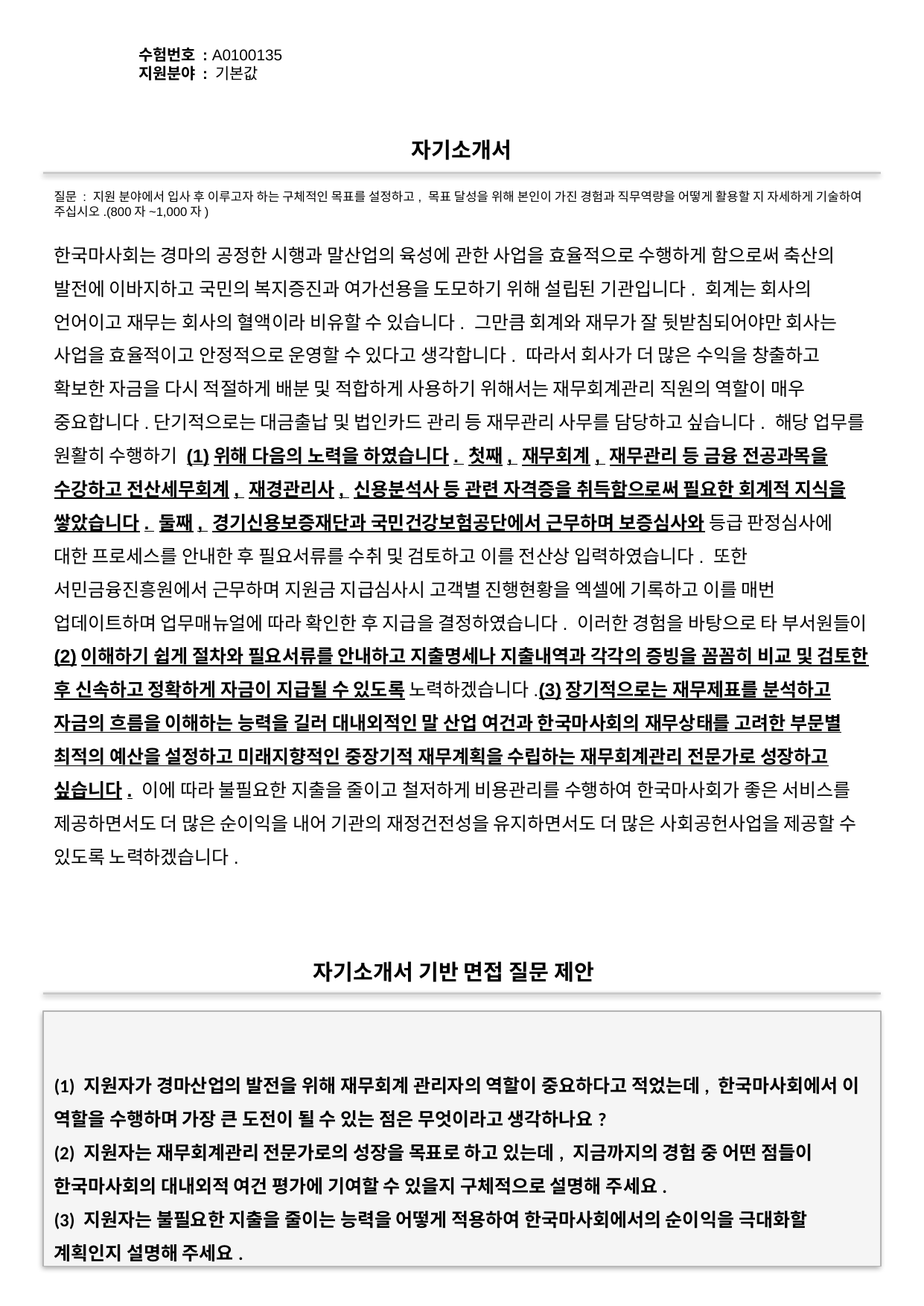

수험번호 : A0100135
지원분야 : 기본값
#

자기소개서

질문 : 지원 분야에서 입사 후 이루고자 하는 구체적인 목표를 설정하고, 목표 달성을 위해 본인이 가진 경험과 직무역량을 어떻게 활용할 지 자세하게 기술하여 주십시오.(800자~1,000자)

한국마사회는 경마의 공정한 시행과 말산업의 육성에 관한 사업을 효율적으로 수행하게 함으로써 축산의 발전에 이바지하고 국민의 복지증진과 여가선용을 도모하기 위해 설립된 기관입니다. 회계는 회사의 언어이고 재무는 회사의 혈액이라 비유할 수 있습니다. 그만큼 회계와 재무가 잘 뒷받침되어야만 회사는 사업을 효율적이고 안정적으로 운영할 수 있다고 생각합니다. 따라서 회사가 더 많은 수익을 창출하고 확보한 자금을 다시 적절하게 배분 및 적합하게 사용하기 위해서는 재무회계관리 직원의 역할이 매우 중요합니다.단기적으로는 대금출납 및 법인카드 관리 등 재무관리 사무를 담당하고 싶습니다. 해당 업무를 원활히 수행하기 (1)위해 다음의 노력을 하였습니다. 첫째, 재무회계, 재무관리 등 금융 전공과목을 수강하고 전산세무회계, 재경관리사, 신용분석사 등 관련 자격증을 취득함으로써 필요한 회계적 지식을 쌓았습니다. 둘째, 경기신용보증재단과 국민건강보험공단에서 근무하며 보증심사와 등급 판정심사에 대한 프로세스를 안내한 후 필요서류를 수취 및 검토하고 이를 전산상 입력하였습니다. 또한 서민금융진흥원에서 근무하며 지원금 지급심사시 고객별 진행현황을 엑셀에 기록하고 이를 매번 업데이트하며 업무매뉴얼에 따라 확인한 후 지급을 결정하였습니다. 이러한 경험을 바탕으로 타 부서원들이 (2)이해하기 쉽게 절차와 필요서류를 안내하고 지출명세나 지출내역과 각각의 증빙을 꼼꼼히 비교 및 검토한 후 신속하고 정확하게 자금이 지급될 수 있도록 노력하겠습니다.(3)장기적으로는 재무제표를 분석하고 자금의 흐름을 이해하는 능력을 길러 대내외적인 말 산업 여건과 한국마사회의 재무상태를 고려한 부문별 최적의 예산을 설정하고 미래지향적인 중장기적 재무계획을 수립하는 재무회계관리 전문가로 성장하고 싶습니다. 이에 따라 불필요한 지출을 줄이고 철저하게 비용관리를 수행하여 한국마사회가 좋은 서비스를 제공하면서도 더 많은 순이익을 내어 기관의 재정건전성을 유지하면서도 더 많은 사회공헌사업을 제공할 수 있도록 노력하겠습니다.

자기소개서 기반 면접 질문 제안

(1) 지원자가 경마산업의 발전을 위해 재무회계 관리자의 역할이 중요하다고 적었는데, 한국마사회에서 이 역할을 수행하며 가장 큰 도전이 될 수 있는 점은 무엇이라고 생각하나요?
(2) 지원자는 재무회계관리 전문가로의 성장을 목표로 하고 있는데, 지금까지의 경험 중 어떤 점들이 한국마사회의 대내외적 여건 평가에 기여할 수 있을지 구체적으로 설명해 주세요.
(3) 지원자는 불필요한 지출을 줄이는 능력을 어떻게 적용하여 한국마사회에서의 순이익을 극대화할 계획인지 설명해 주세요.